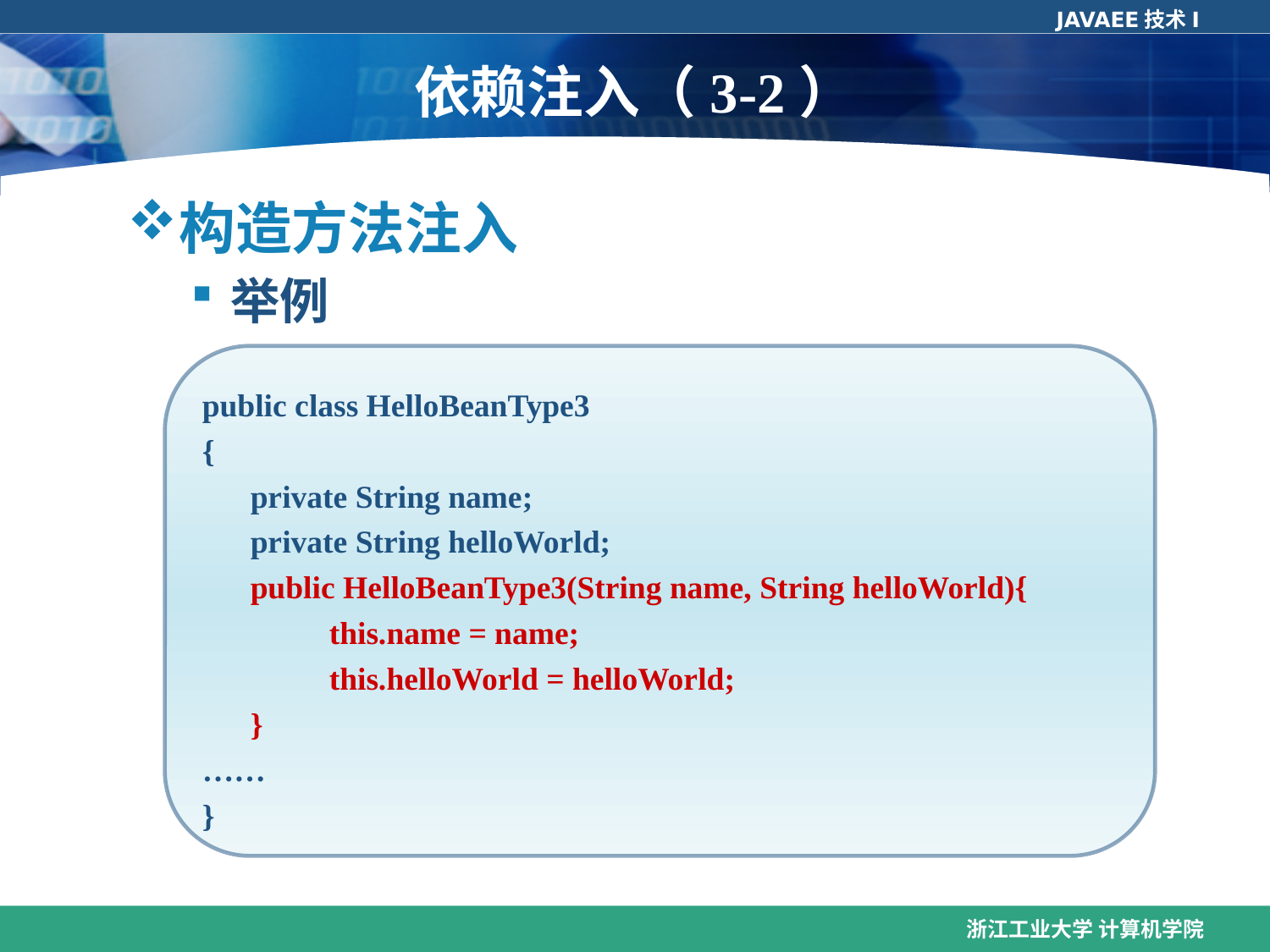

# 依赖注入（3-2）
构造方法注入
举例
public class HelloBeanType3
{
      private String name;
      private String helloWorld;
      public HelloBeanType3(String name, String helloWorld){
	this.name = name;
	this.helloWorld = helloWorld;
      }
……
}